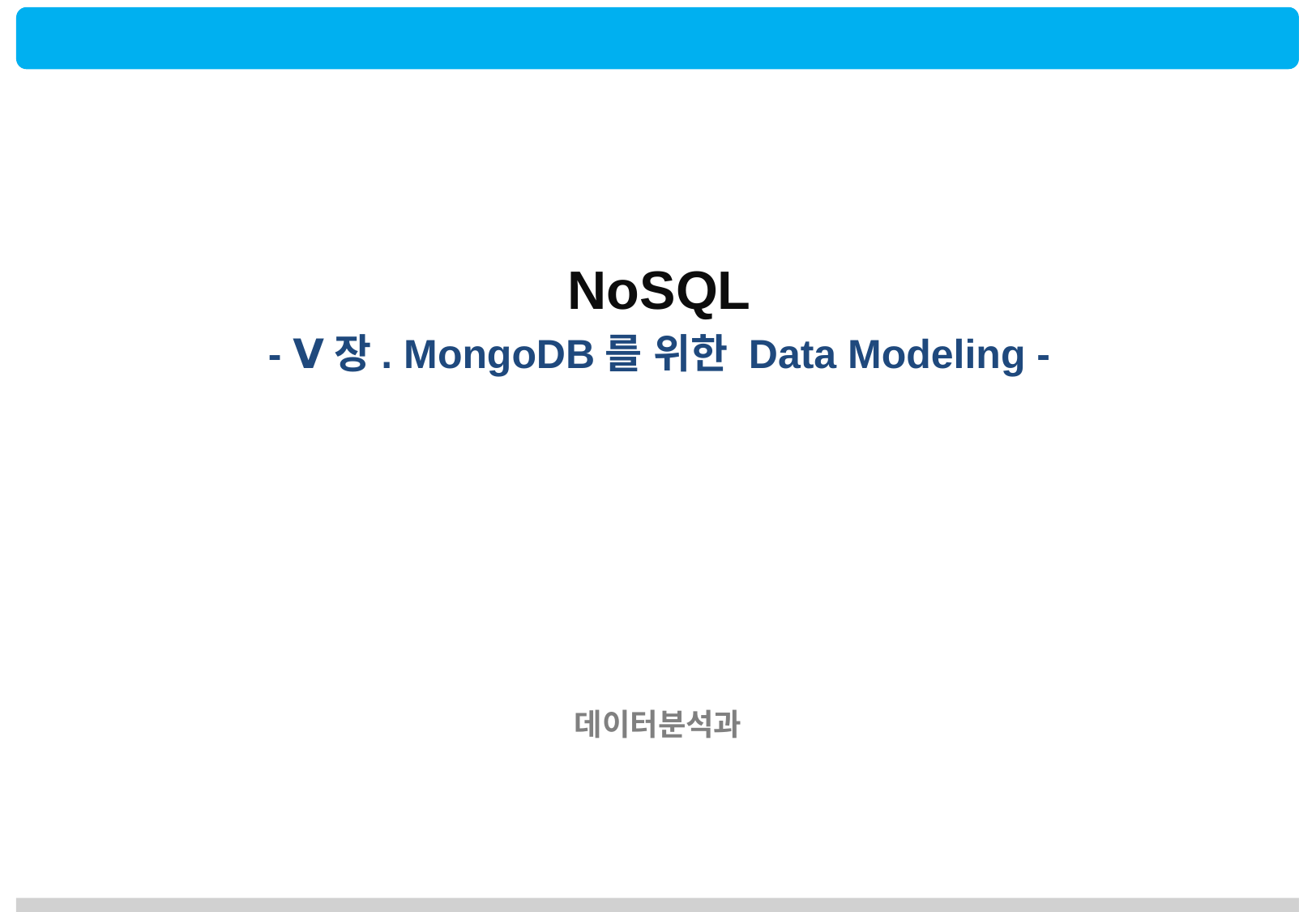

NoSQL
- Ⅴ장. MongoDB를 위한 Data Modeling -
데이터분석과